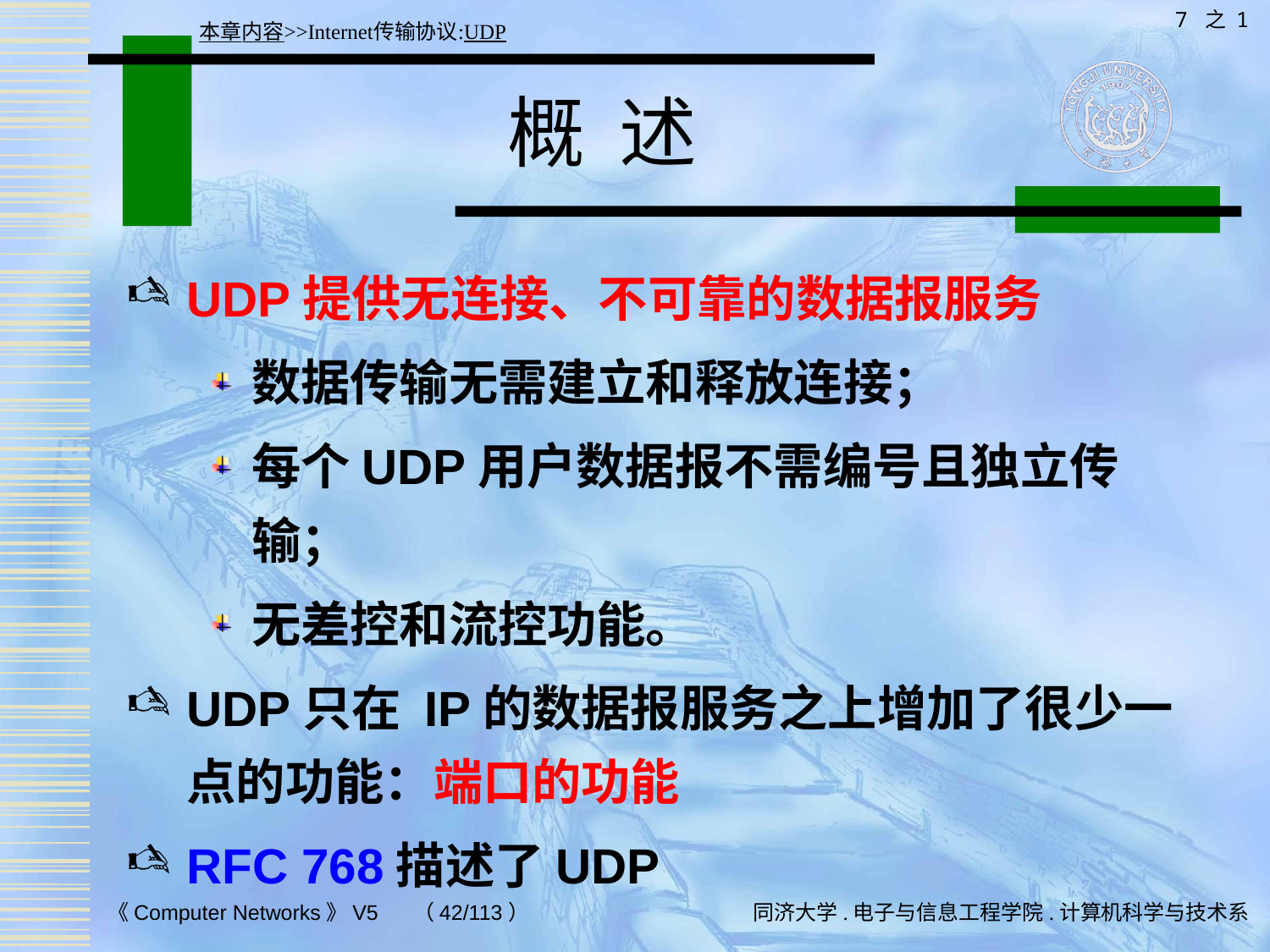

7 之 1
本章内容>>Internet传输协议:UDP
# 概  述
UDP提供无连接、不可靠的数据报服务
数据传输无需建立和释放连接；
每个UDP用户数据报不需编号且独立传输；
无差控和流控功能。
UDP只在 IP的数据报服务之上增加了很少一点的功能：端口的功能
RFC 768描述了UDP